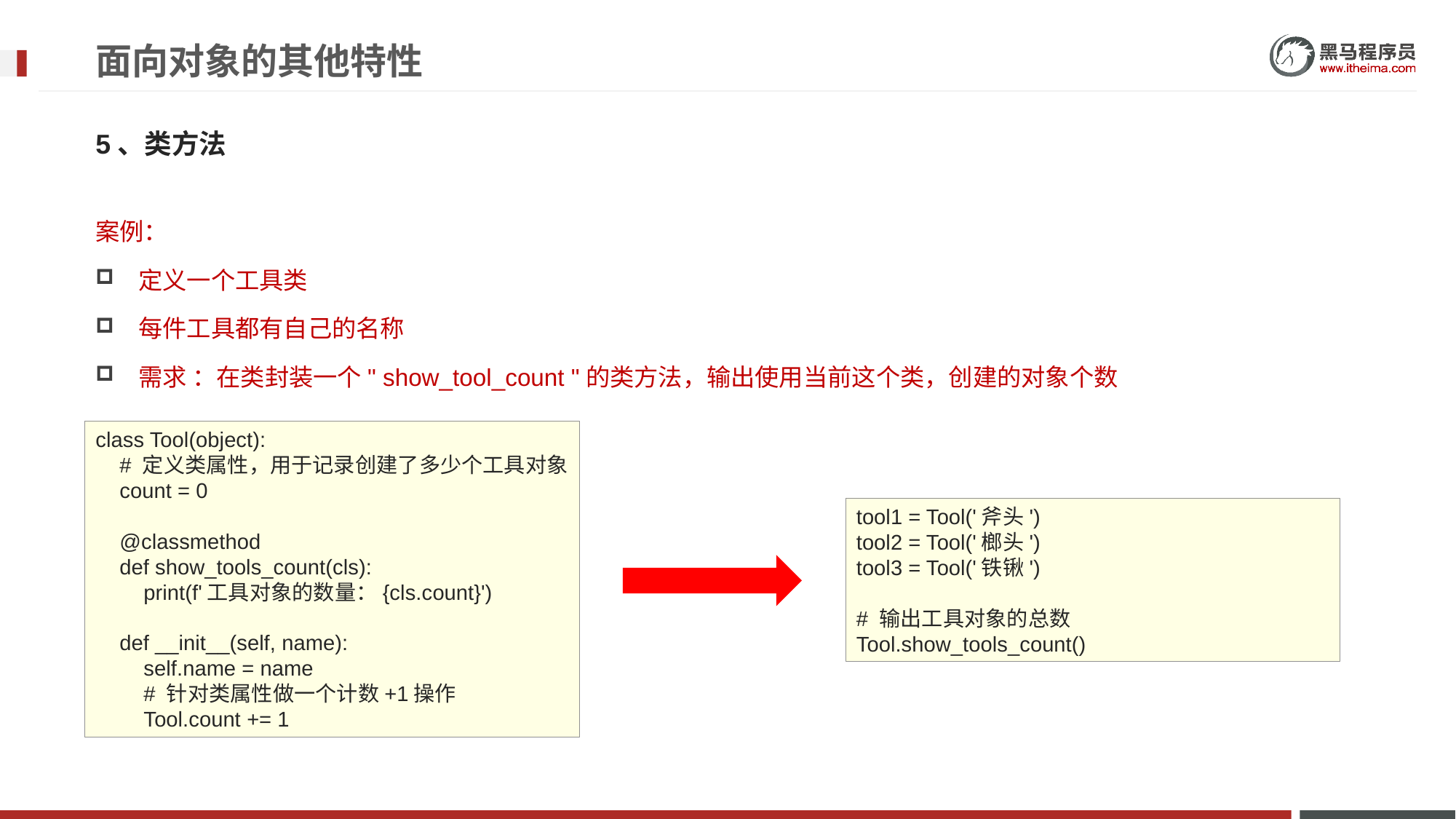

# 面向对象的其他特性
5、类方法
案例：
定义一个工具类
每件工具都有自己的名称
需求 ：在类封装一个" show_tool_count "的类方法，输出使用当前这个类，创建的对象个数
class Tool(object):
    # 定义类属性，用于记录创建了多少个工具对象
    count = 0

    @classmethod
    def show_tools_count(cls):
        print(f'工具对象的数量：{cls.count}')

    def __init__(self, name):
        self.name = name
        # 针对类属性做一个计数+1操作
        Tool.count += 1
tool1 = Tool('斧头')
tool2 = Tool('榔头')
tool3 = Tool('铁锹')

# 输出工具对象的总数
Tool.show_tools_count()